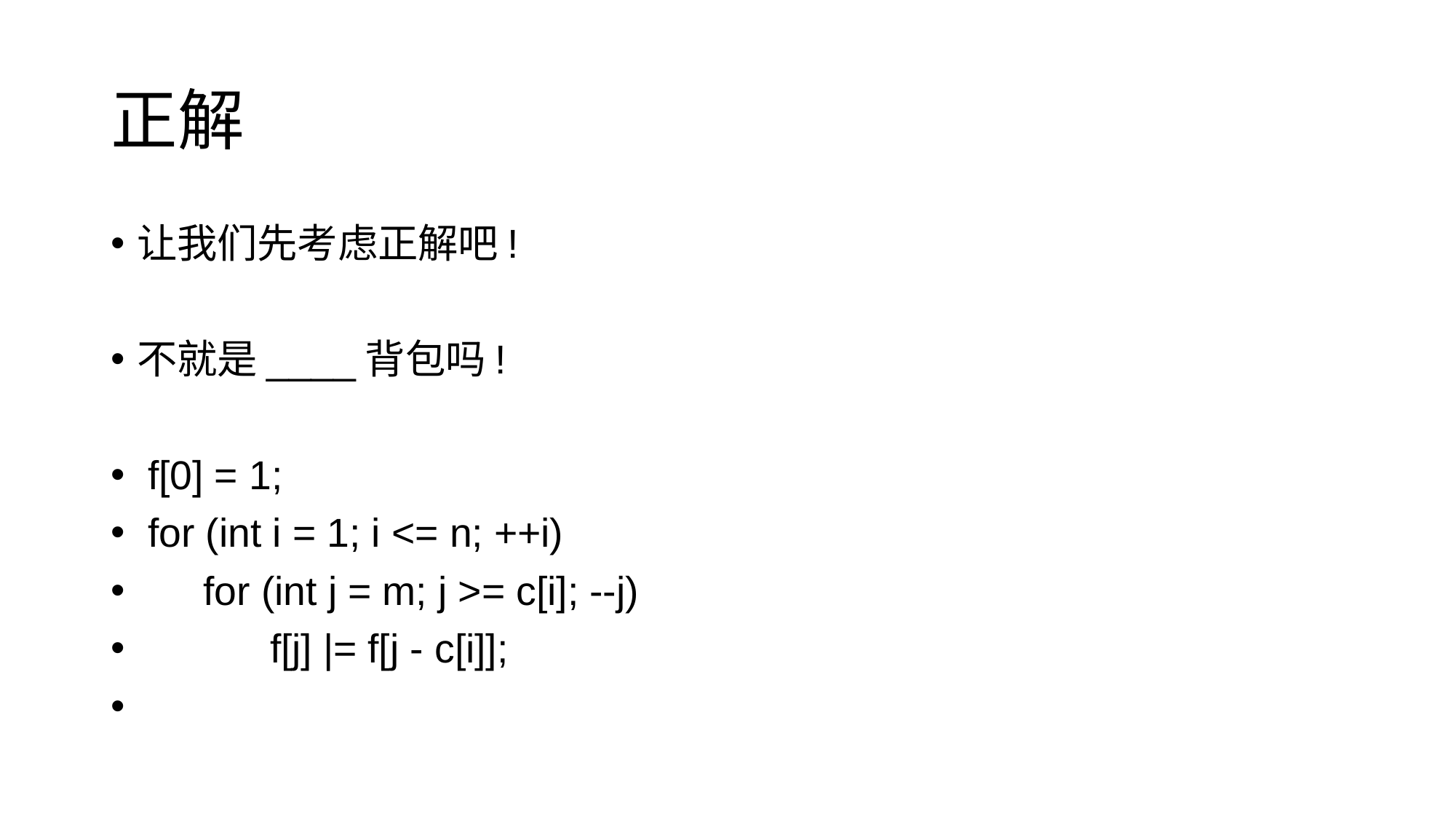

# 正解
让我们先考虑正解吧!

不就是____背包吗!

 f[0] = 1;
 for (int i = 1; i <= n; ++i)
      for (int j = m; j >= c[i]; --j)
            f[j] |= f[j - c[i]];